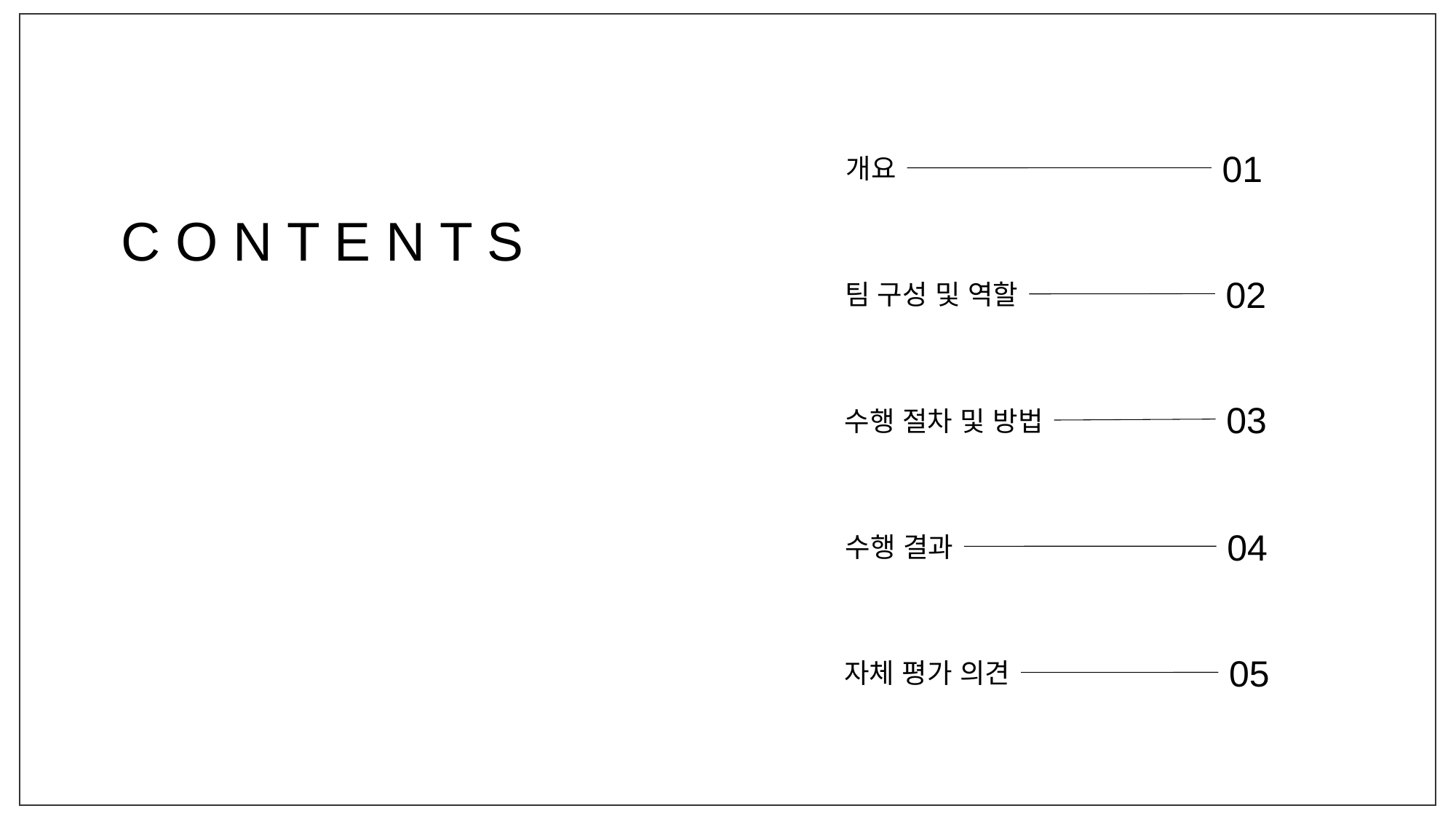

01
개요
C O N T E N T S
02
팀 구성 및 역할
03
수행 절차 및 방법
04
수행 결과
05
자체 평가 의견